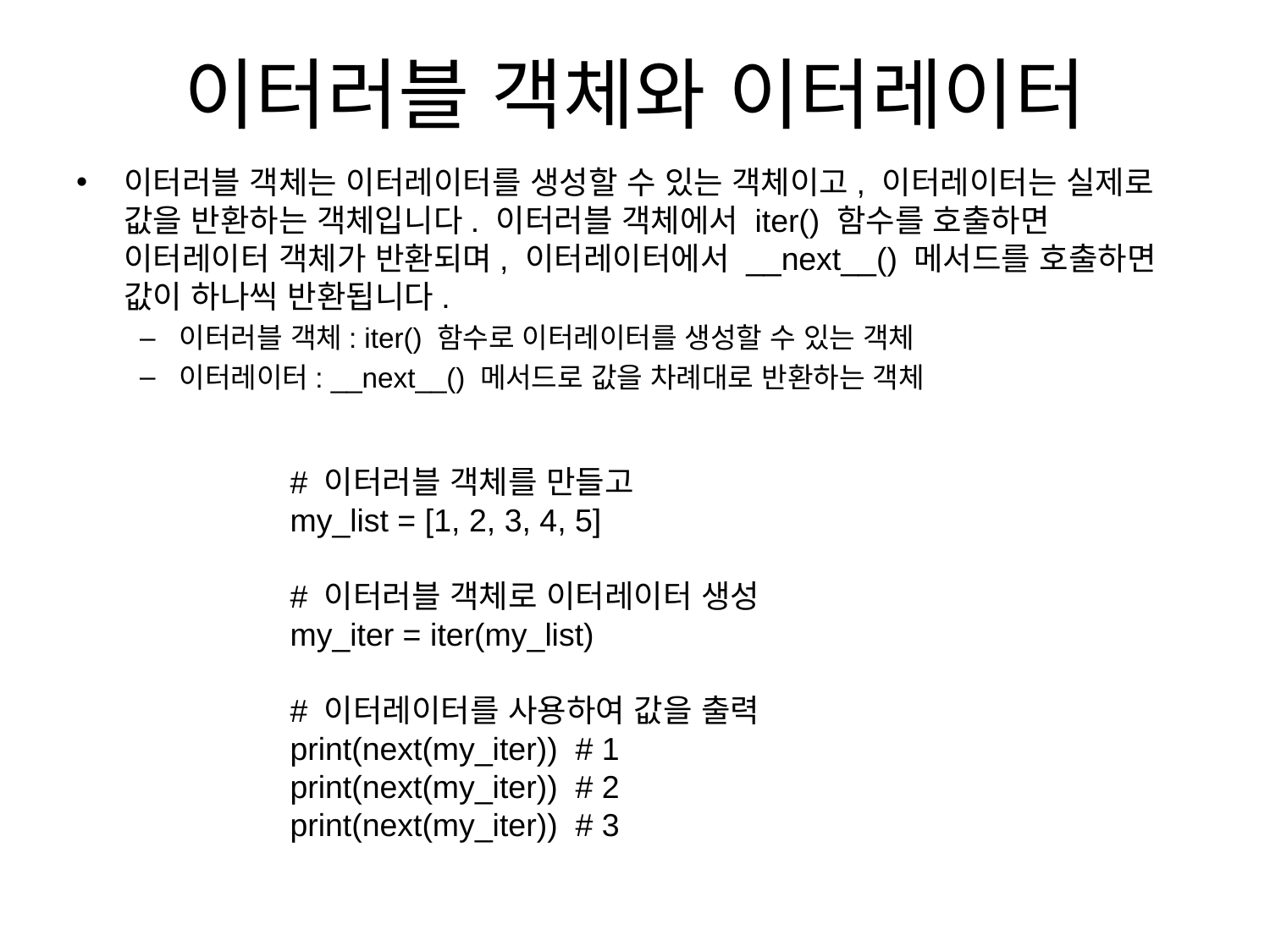

# 이터러블 객체와 이터레이터
이터러블 객체는 이터레이터를 생성할 수 있는 객체이고, 이터레이터는 실제로 값을 반환하는 객체입니다. 이터러블 객체에서 iter() 함수를 호출하면 이터레이터 객체가 반환되며, 이터레이터에서 __next__() 메서드를 호출하면 값이 하나씩 반환됩니다.
이터러블 객체: iter() 함수로 이터레이터를 생성할 수 있는 객체
이터레이터: __next__() 메서드로 값을 차례대로 반환하는 객체

# 이터러블 객체를 만들고
my_list = [1, 2, 3, 4, 5]

# 이터러블 객체로 이터레이터 생성
my_iter = iter(my_list)

# 이터레이터를 사용하여 값을 출력
print(next(my_iter))  # 1
print(next(my_iter))  # 2
print(next(my_iter))  # 3